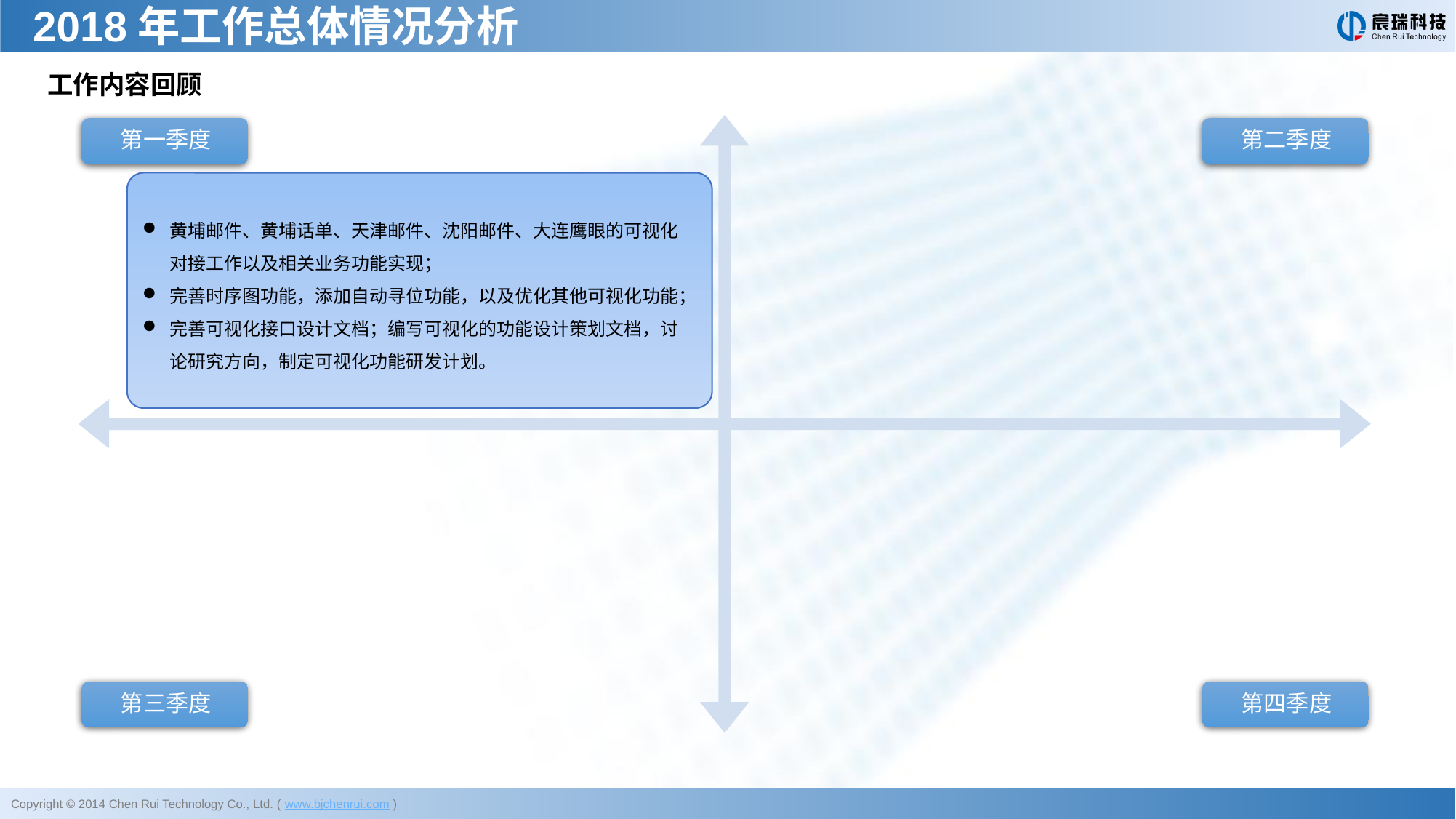

# 2018年工作总体情况分析
工作内容回顾
第一季度
第二季度
第三季度
第四季度
黄埔邮件、黄埔话单、天津邮件、沈阳邮件、大连鹰眼的可视化对接工作以及相关业务功能实现；
完善时序图功能，添加自动寻位功能，以及优化其他可视化功能；
完善可视化接口设计文档；编写可视化的功能设计策划文档，讨论研究方向，制定可视化功能研发计划。
4